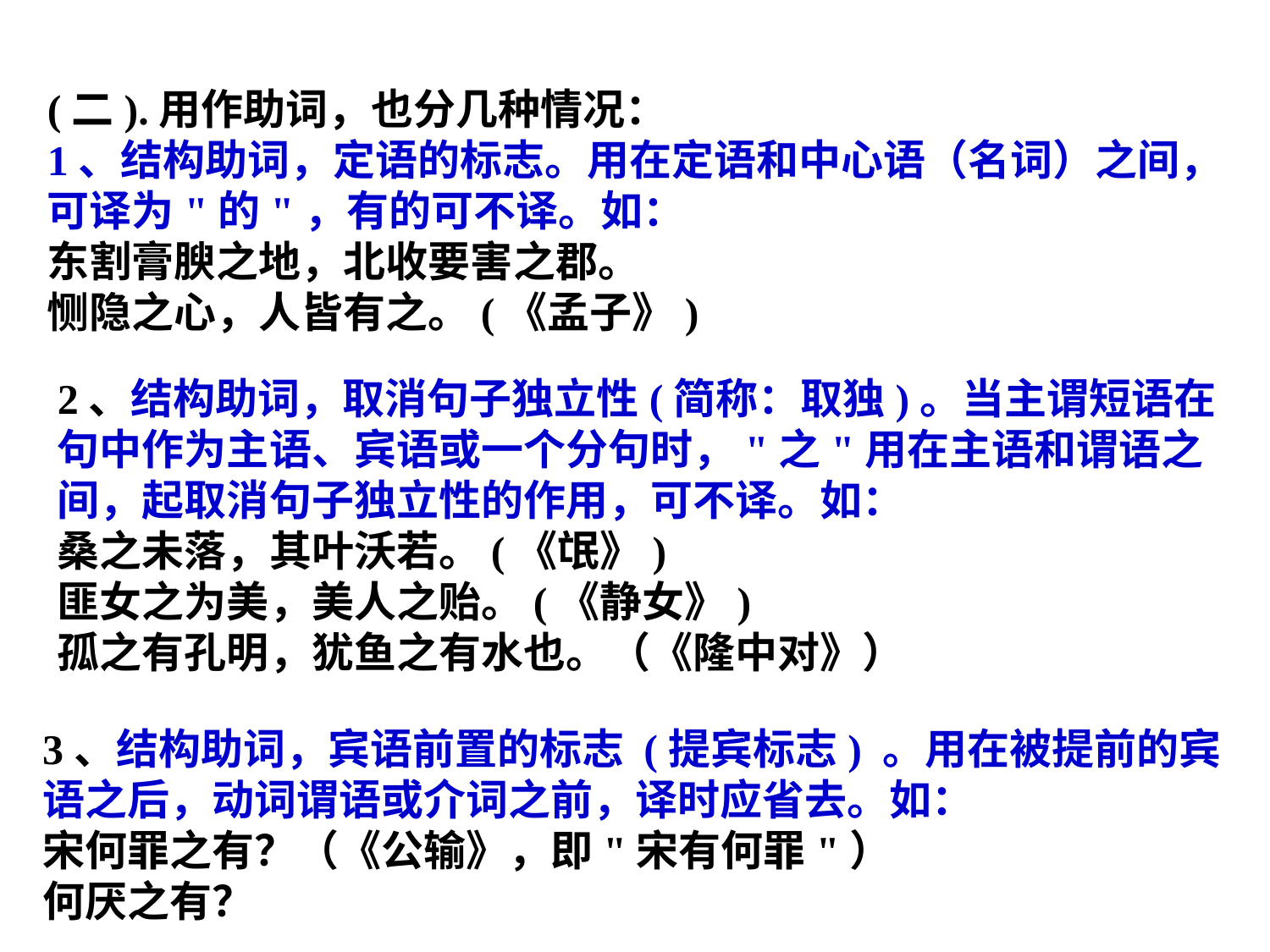

(二).用作助词，也分几种情况： 
1、结构助词，定语的标志。用在定语和中心语（名词）之间，可译为"的"，有的可不译。如：
东割膏腴之地，北收要害之郡。
恻隐之心，人皆有之。(《孟子》)
2、结构助词，取消句子独立性(简称：取独)。当主谓短语在句中作为主语、宾语或一个分句时，"之"用在主语和谓语之间，起取消句子独立性的作用，可不译。如：
桑之未落，其叶沃若。(《氓》)
匪女之为美，美人之贻。(《静女》)
孤之有孔明，犹鱼之有水也。（《隆中对》）
3、结构助词，宾语前置的标志 (提宾标志) 。用在被提前的宾语之后，动词谓语或介词之前，译时应省去。如：
宋何罪之有？（《公输》，即"宋有何罪"）
何厌之有？